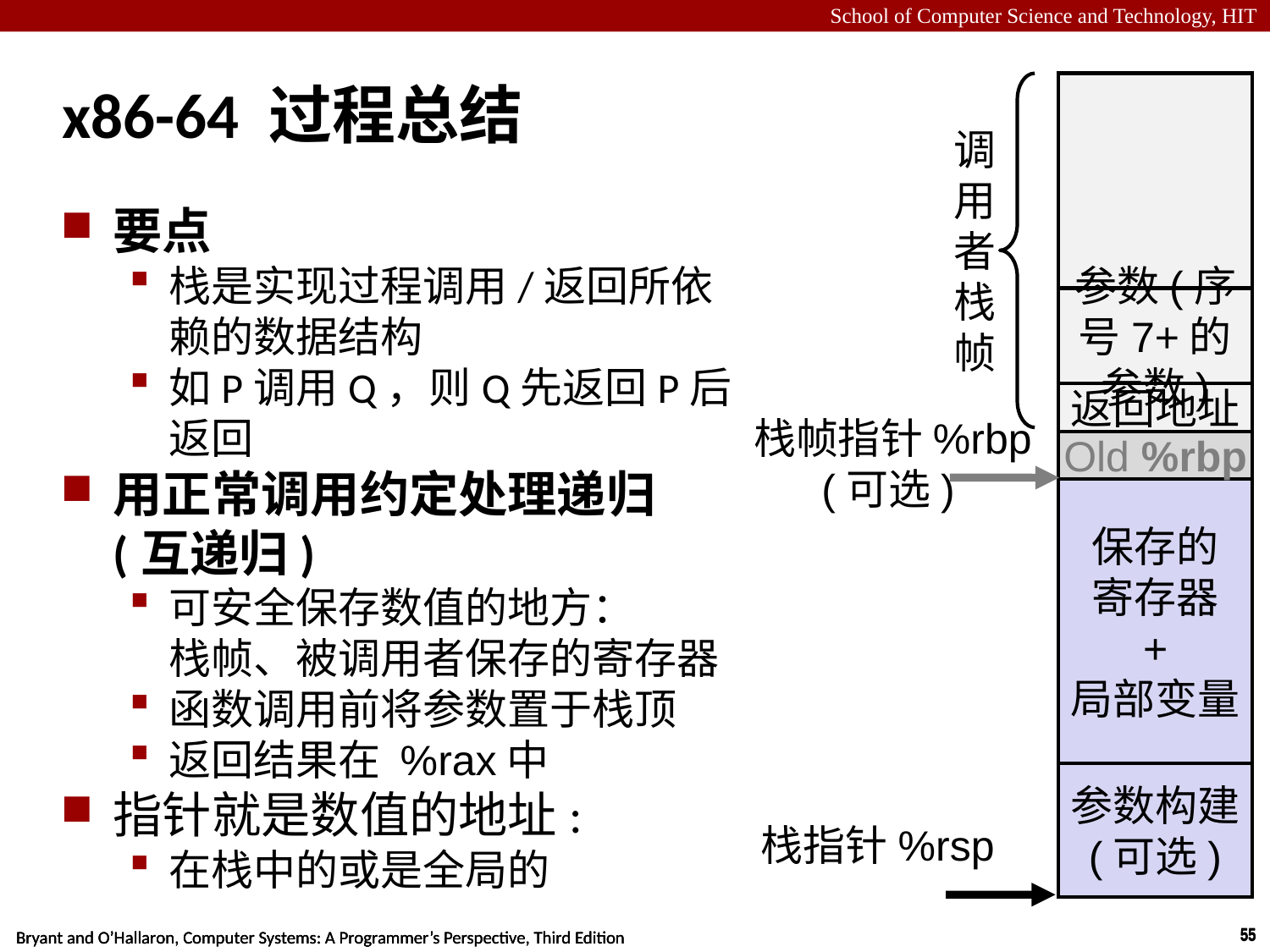

# x86-64 过程总结

调用者栈帧
参数(序号7+的参数)
返回地址
栈帧指针%rbp
(可选)
Old %rbp

保存的
寄存器
+
局部变量
参数构建
(可选)
栈指针%rsp

要点
栈是实现过程调用/返回所依赖的数据结构
如P调用Q，则Q先返回P后返回
用正常调用约定处理递归(互递归)
可安全保存数值的地方：
栈帧、被调用者保存的寄存器
函数调用前将参数置于栈顶
返回结果在 %rax中
指针就是数值的地址:
在栈中的或是全局的